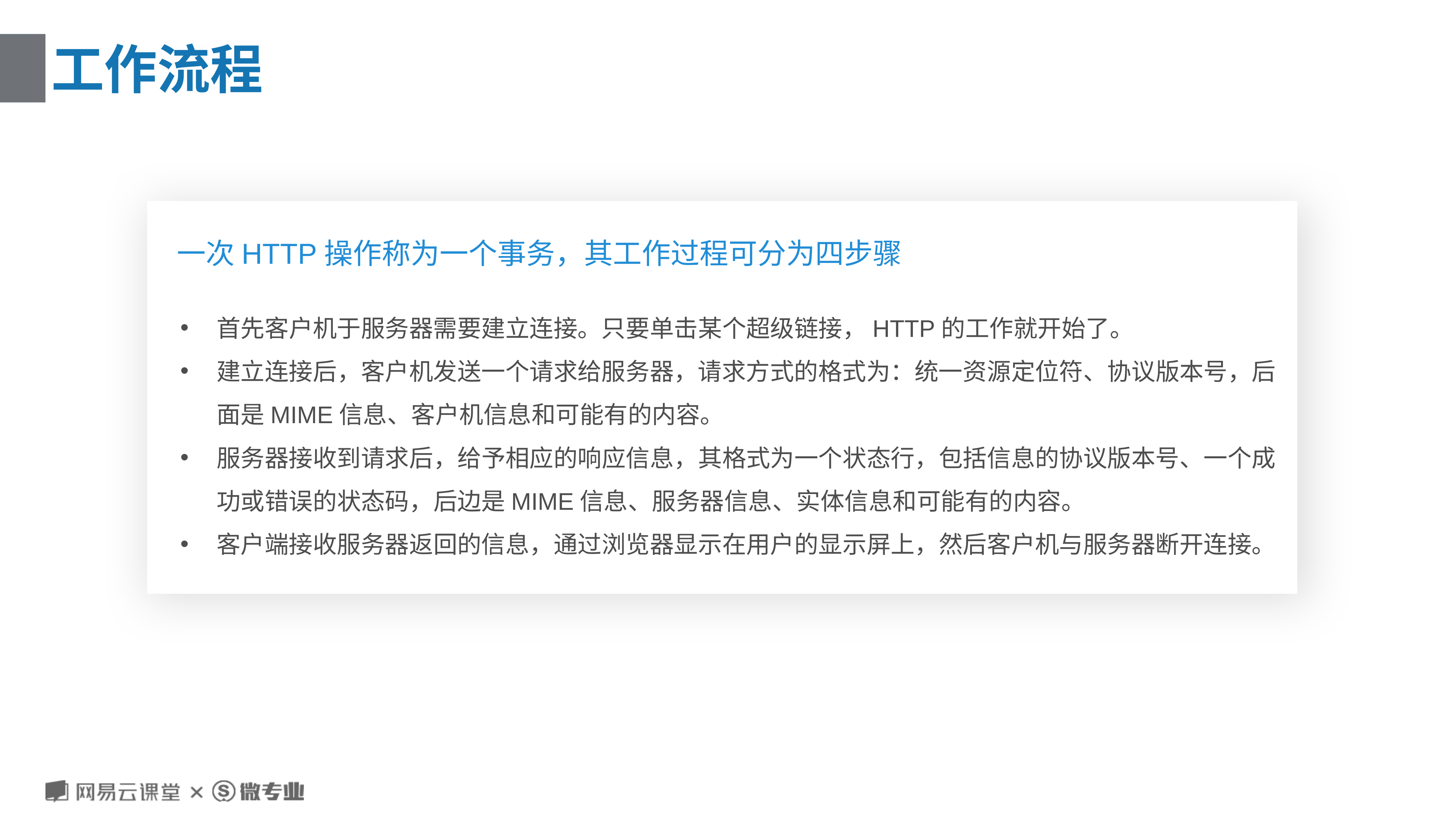

# 工作流程

一次HTTP操作称为一个事务，其工作过程可分为四步骤
首先客户机于服务器需要建立连接。只要单击某个超级链接，HTTP的工作就开始了。
建立连接后，客户机发送一个请求给服务器，请求方式的格式为：统一资源定位符、协议版本号，后面是MIME信息、客户机信息和可能有的内容。
服务器接收到请求后，给予相应的响应信息，其格式为一个状态行，包括信息的协议版本号、一个成功或错误的状态码，后边是MIME信息、服务器信息、实体信息和可能有的内容。
客户端接收服务器返回的信息，通过浏览器显示在用户的显示屏上，然后客户机与服务器断开连接。